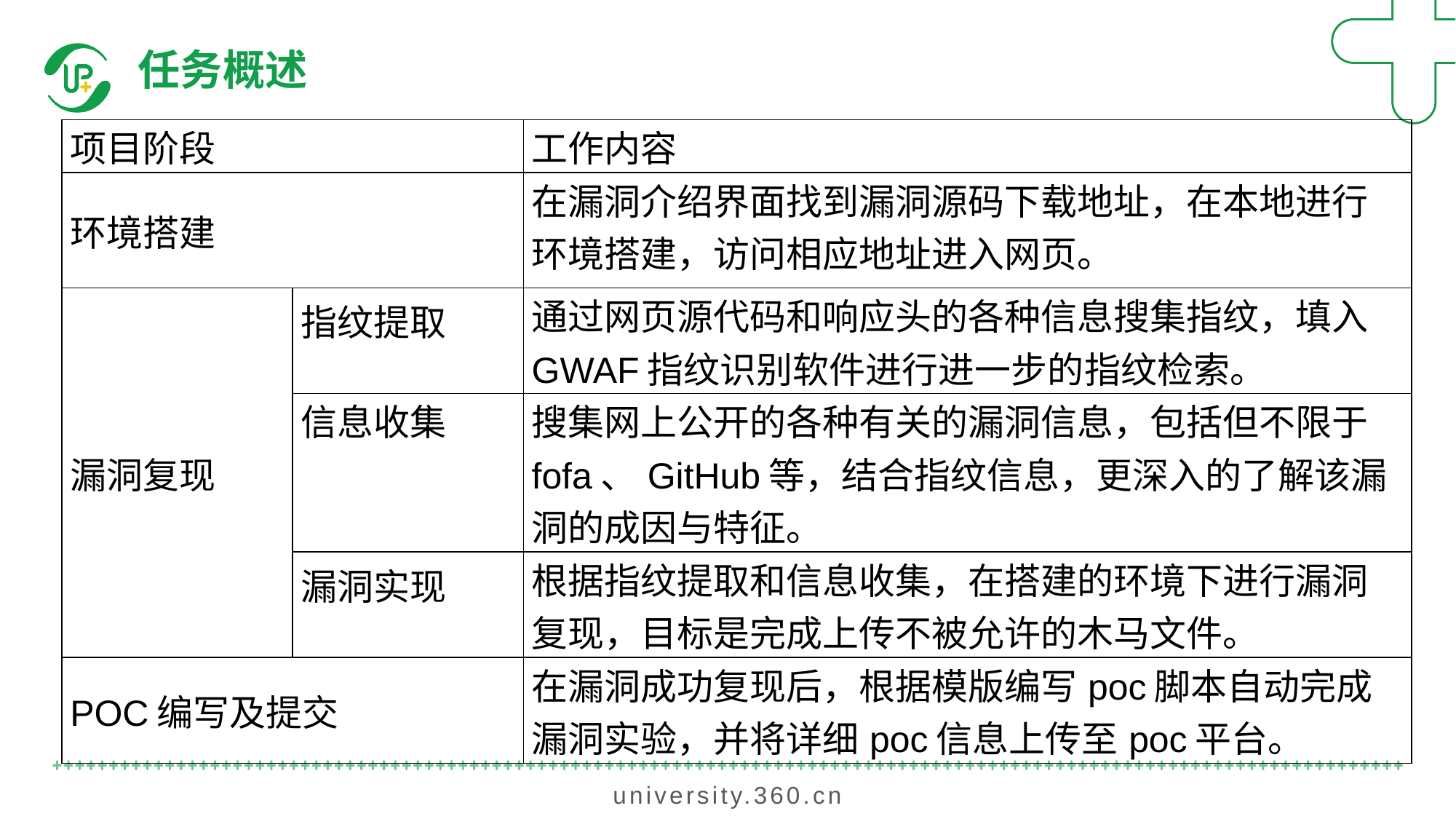

任务概述
| 项目阶段 |  | 工作内容 |
| --- | --- | --- |
| 环境搭建 |  | 在漏洞介绍界面找到漏洞源码下载地址，在本地进行环境搭建，访问相应地址进入网页。 |
| 漏洞复现 | 指纹提取 | 通过网页源代码和响应头的各种信息搜集指纹，填入GWAF指纹识别软件进行进一步的指纹检索。 |
|  | 信息收集 | 搜集网上公开的各种有关的漏洞信息，包括但不限于fofa、GitHub等，结合指纹信息，更深入的了解该漏洞的成因与特征。 |
|  | 漏洞实现 | 根据指纹提取和信息收集，在搭建的环境下进行漏洞复现，目标是完成上传不被允许的木马文件。 |
| POC编写及提交 |  | 在漏洞成功复现后，根据模版编写poc脚本自动完成漏洞实验，并将详细poc信息上传至poc平台。 |